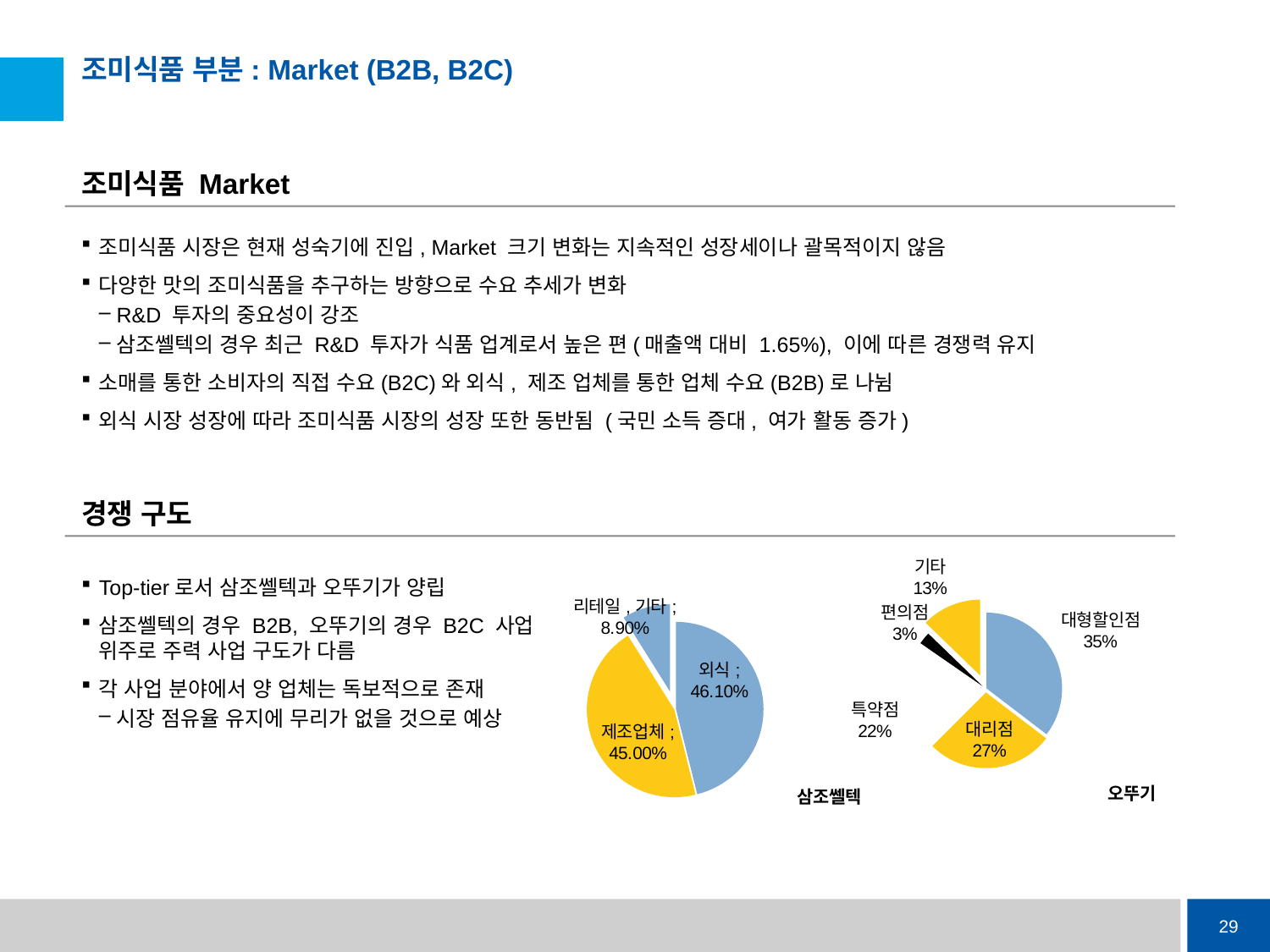

# 조미식품 부분: Market (B2B, B2C)
조미식품 Market

조미식품 시장은 현재 성숙기에 진입, Market 크기 변화는 지속적인 성장세이나 괄목적이지 않음
다양한 맛의 조미식품을 추구하는 방향으로 수요 추세가 변화
R&D 투자의 중요성이 강조
삼조쎌텍의 경우 최근 R&D 투자가 식품 업계로서 높은 편(매출액 대비 1.65%), 이에 따른 경쟁력 유지
소매를 통한 소비자의 직접 수요(B2C)와 외식, 제조 업체를 통한 업체 수요(B2B)로 나뉨
외식 시장 성장에 따라 조미식품 시장의 성장 또한 동반됨 (국민 소득 증대, 여가 활동 증가)
경쟁 구도

### Chart

| Category |  |
|---|---|
| 대형할인점 | 0.35380000000000045 |
| 대리점 | 0.2711 |
| 특약점 | 0.2215 |
| 편의점 | 0.026 |
| 기타 | 0.1276 |

### Chart

| Category |  |
|---|---|
| 외식 | 0.461 |
| 제조업체 | 0.45 |
| 리테일,기타 | 0.08900000000000007 |
Top-tier로서 삼조쎌텍과 오뚜기가 양립
삼조쎌텍의 경우 B2B, 오뚜기의 경우 B2C 사업 위주로 주력 사업 구도가 다름
각 사업 분야에서 양 업체는 독보적으로 존재
시장 점유율 유지에 무리가 없을 것으로 예상
오뚜기
삼조쎌텍